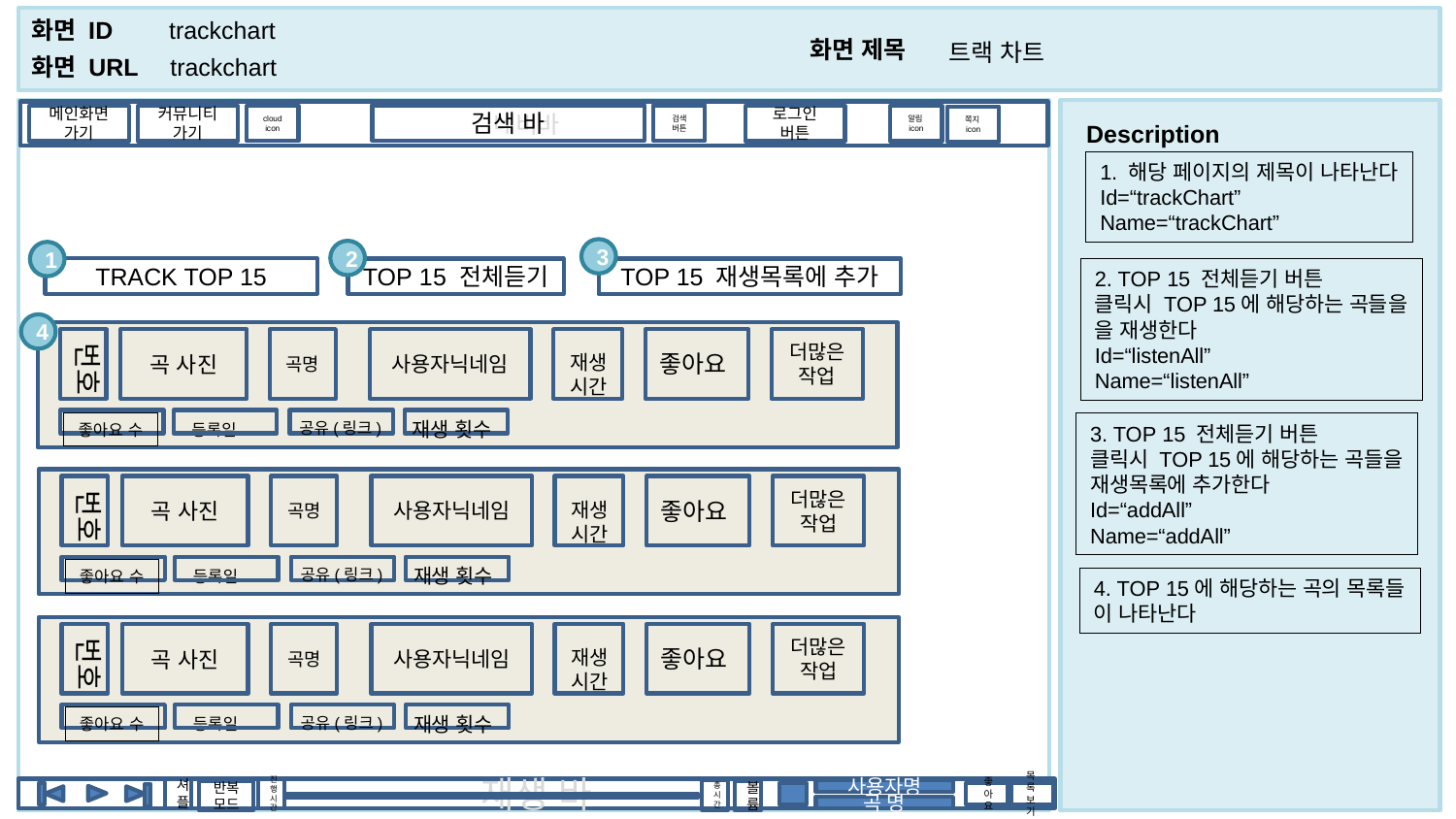

trackchart
트랙 차트
trackchart
      네비바
검색 바
검색
버튼
cloud
icon
메인화면
가기
커뮤니티가기
로그인
버튼
알림icon
쪽지icon
1. 해당 페이지의 제목이 나타난다
Id=“trackChart”
Name=“trackChart”
3
2
1
TRACK TOP 15
TOP 15 전체듣기
TOP 15 재생목록에 추가
2. TOP 15 전체듣기 버튼
클릭시 TOP 15에 해당하는 곡들을
을 재생한다
Id=“listenAll”
Name=“listenAll”
4

번호

곡 사진
곡명
사용자닉네임

좋아요
더많은 작업
재생
시간
재생 횟수

공유(링크)
좋아요 수
등록일
3. TOP 15 전체듣기 버튼
클릭시 TOP 15에 해당하는 곡들을
재생목록에 추가한다
Id=“addAll”
Name=“addAll”

번호

곡 사진
곡명
사용자닉네임

좋아요
더많은 작업
재생
시간
재생 횟수

공유(링크)
좋아요 수
등록일
4. TOP 15에 해당하는 곡의 목록들
이 나타난다

번호

곡 사진
곡명
사용자닉네임

좋아요
더많은 작업
재생
시간
재생 횟수

공유(링크)
좋아요 수
등록일
셔플
진행시간
재생 바
총시간
사용자명
볼륨
반복 모드

좋아요
목록
보기

곡 명